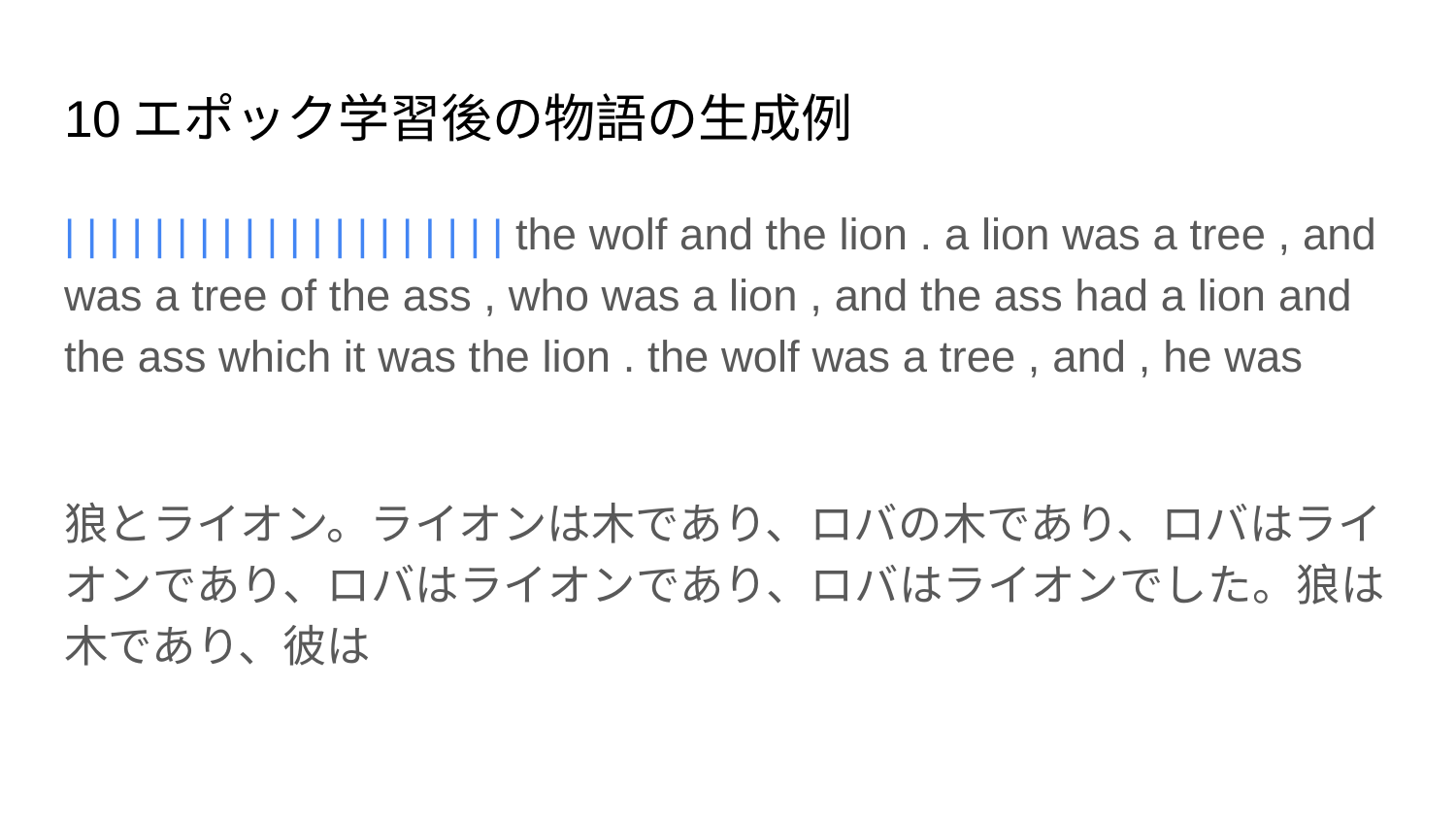

# 10エポック学習後の物語の生成例
| | | | | | | | | | | | | | | | | | | | the wolf and the lion . a lion was a tree , and was a tree of the ass , who was a lion , and the ass had a lion and the ass which it was the lion . the wolf was a tree , and , he was

狼とライオン。ライオンは木であり、ロバの木であり、ロバはライオンであり、ロバはライオンであり、ロバはライオンでした。狼は木であり、彼は